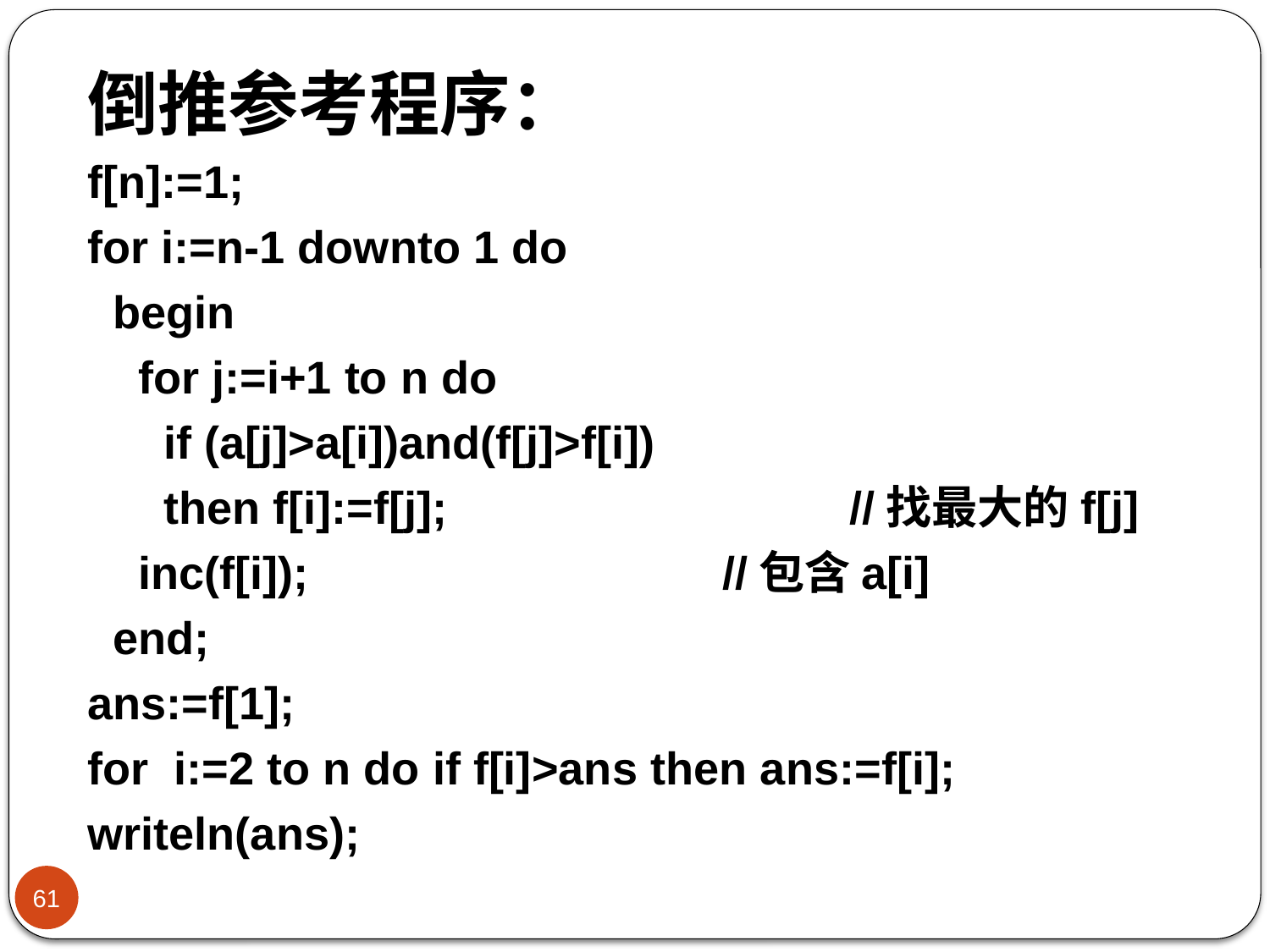

# 倒推参考程序：
f[n]:=1;
for i:=n-1 downto 1 do
  begin
    for j:=i+1 to n do
      if (a[j]>a[i])and(f[j]>f[i])
      then f[i]:=f[j];   			//找最大的f[j]
    inc(f[i]);				//包含a[i]
  end;
ans:=f[1];
for  i:=2 to n do if f[i]>ans then ans:=f[i];
writeln(ans);

61